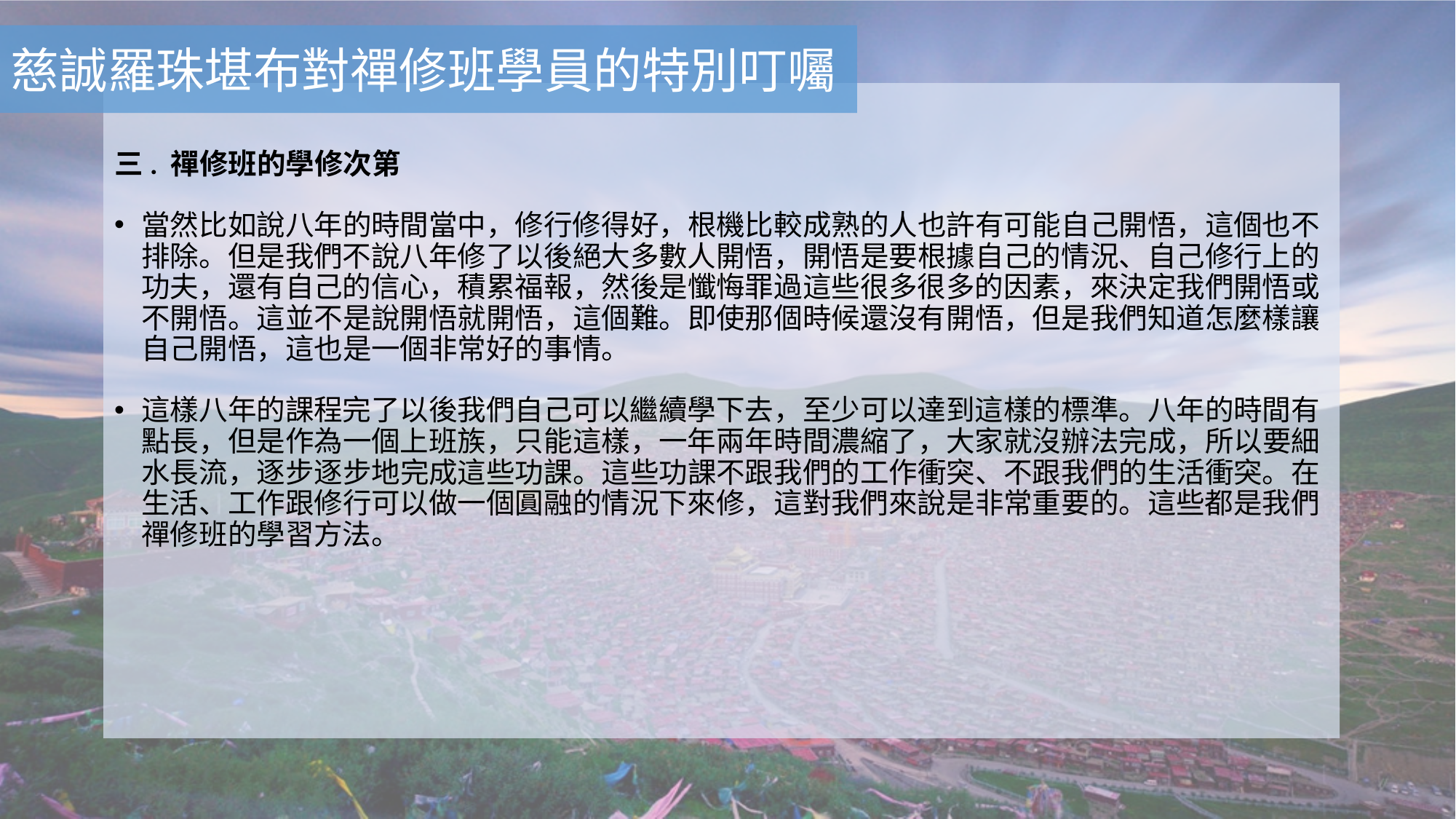

慈誠羅珠堪布對禪修班學員的特別叮囑

三. 禪修班的學修次第
當然比如說八年的時間當中，修行修得好，根機比較成熟的人也許有可能自己開悟，這個也不排除。但是我們不說八年修了以後絕大多數人開悟，開悟是要根據自己的情況、自己修行上的功夫，還有自己的信心，積累福報，然後是懺悔罪過這些很多很多的因素，來決定我們開悟或不開悟。這並不是說開悟就開悟，這個難。即使那個時候還沒有開悟，但是我們知道怎麼樣讓自己開悟，這也是一個非常好的事情。
這樣八年的課程完了以後我們自己可以繼續學下去，至少可以達到這樣的標準。八年的時間有點長，但是作為一個上班族，只能這樣，一年兩年時間濃縮了，大家就沒辦法完成，所以要細水長流，逐步逐步地完成這些功課。這些功課不跟我們的工作衝突、不跟我們的生活衝突。在生活、工作跟修行可以做一個圓融的情況下來修，這對我們來說是非常重要的。這些都是我們禪修班的學習方法。